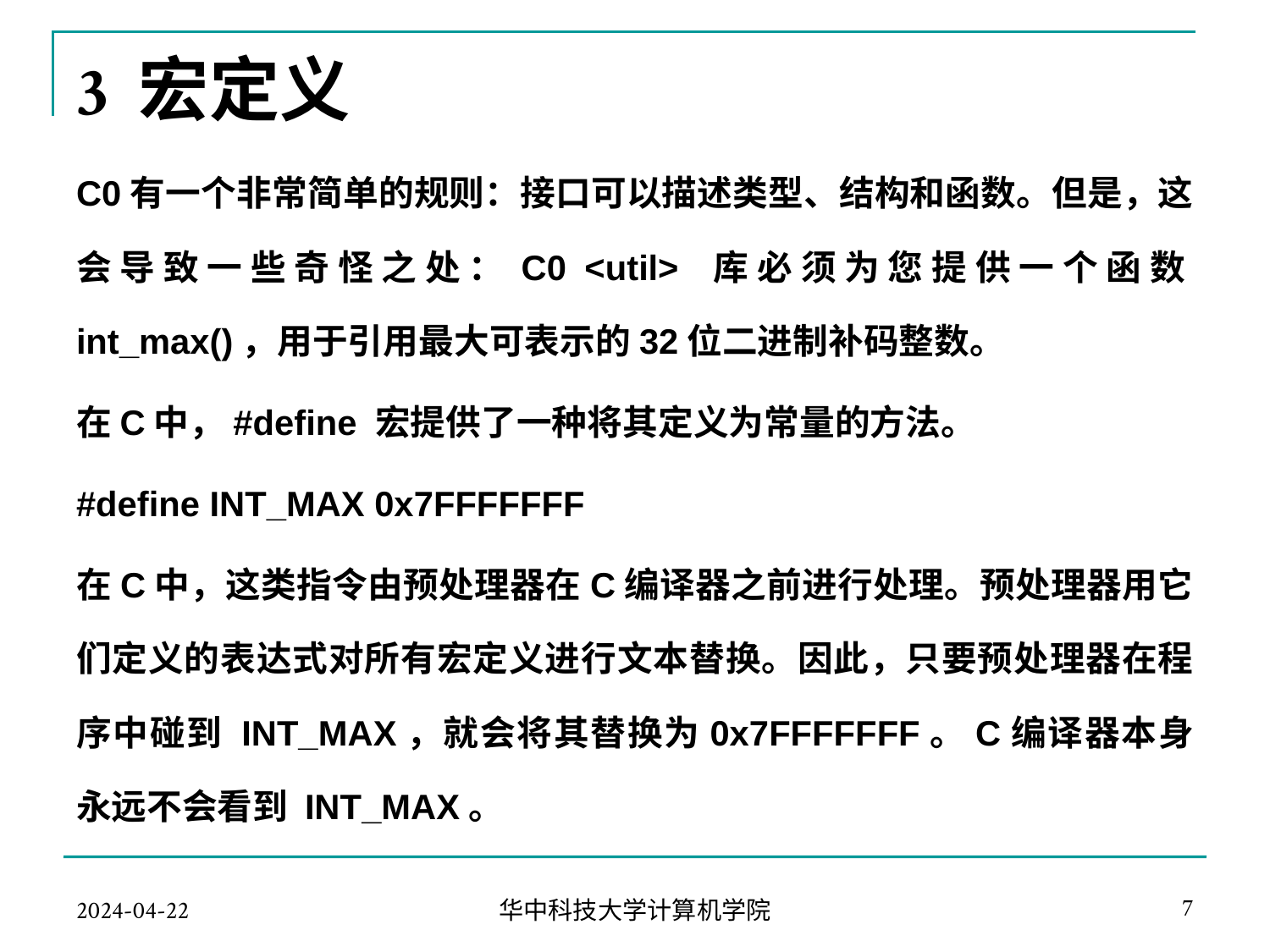

# 3 宏定义
C0有一个非常简单的规则：接口可以描述类型、结构和函数。但是，这会导致一些奇怪之处：C0 <util> 库必须为您提供一个函数int_max()，用于引用最大可表示的32位二进制补码整数。
在C中，#define 宏提供了一种将其定义为常量的方法。
#define INT_MAX 0x7FFFFFFF
在C中，这类指令由预处理器在C编译器之前进行处理。预处理器用它们定义的表达式对所有宏定义进行文本替换。因此，只要预处理器在程序中碰到 INT_MAX，就会将其替换为0x7FFFFFFF。C编译器本身永远不会看到 INT_MAX。
2024-04-22
7
华中科技大学计算机学院